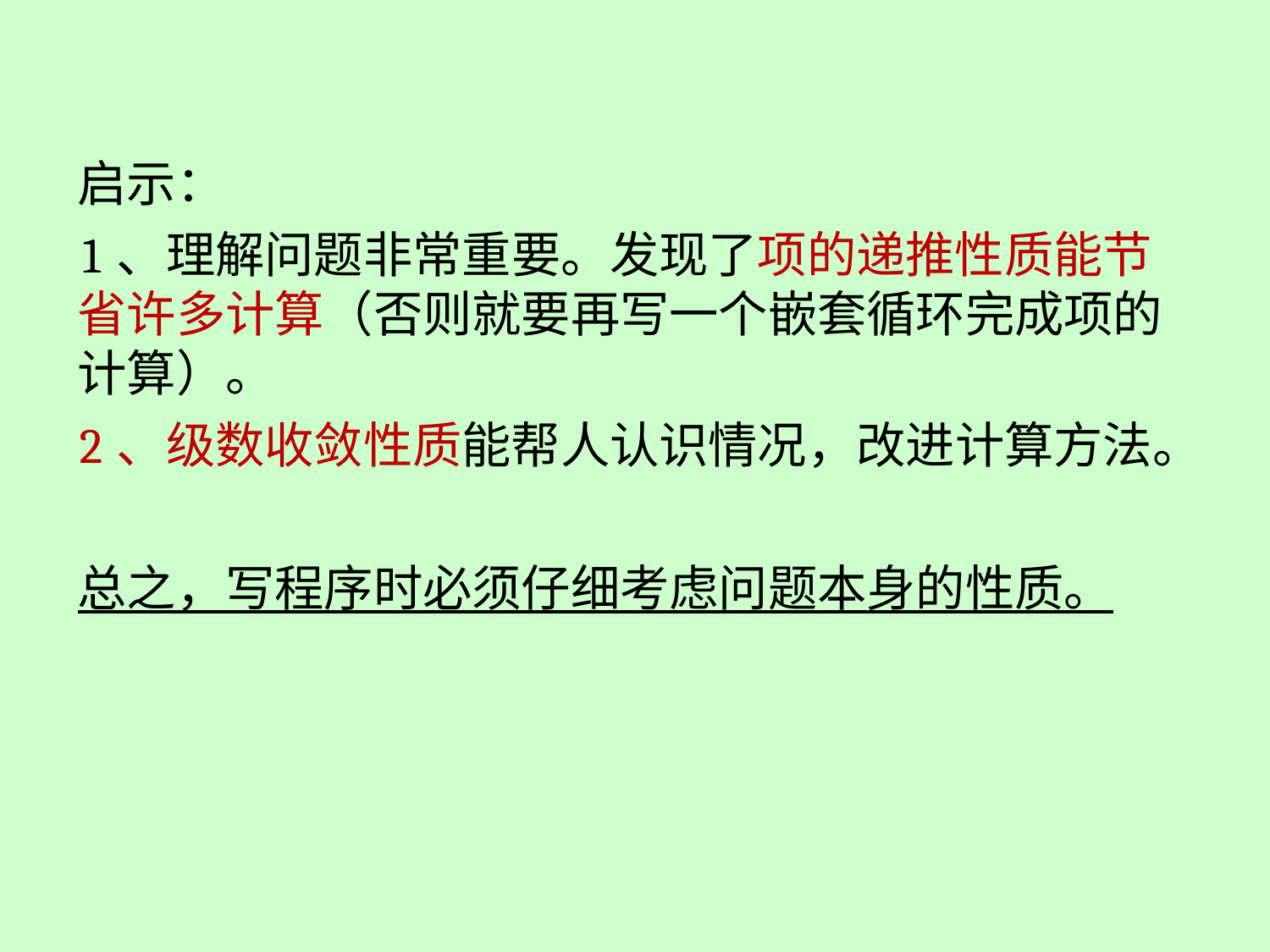

启示：
1、理解问题非常重要。发现了项的递推性质能节省许多计算（否则就要再写一个嵌套循环完成项的计算）。
2、级数收敛性质能帮人认识情况，改进计算方法。

总之，写程序时必须仔细考虑问题本身的性质。

37